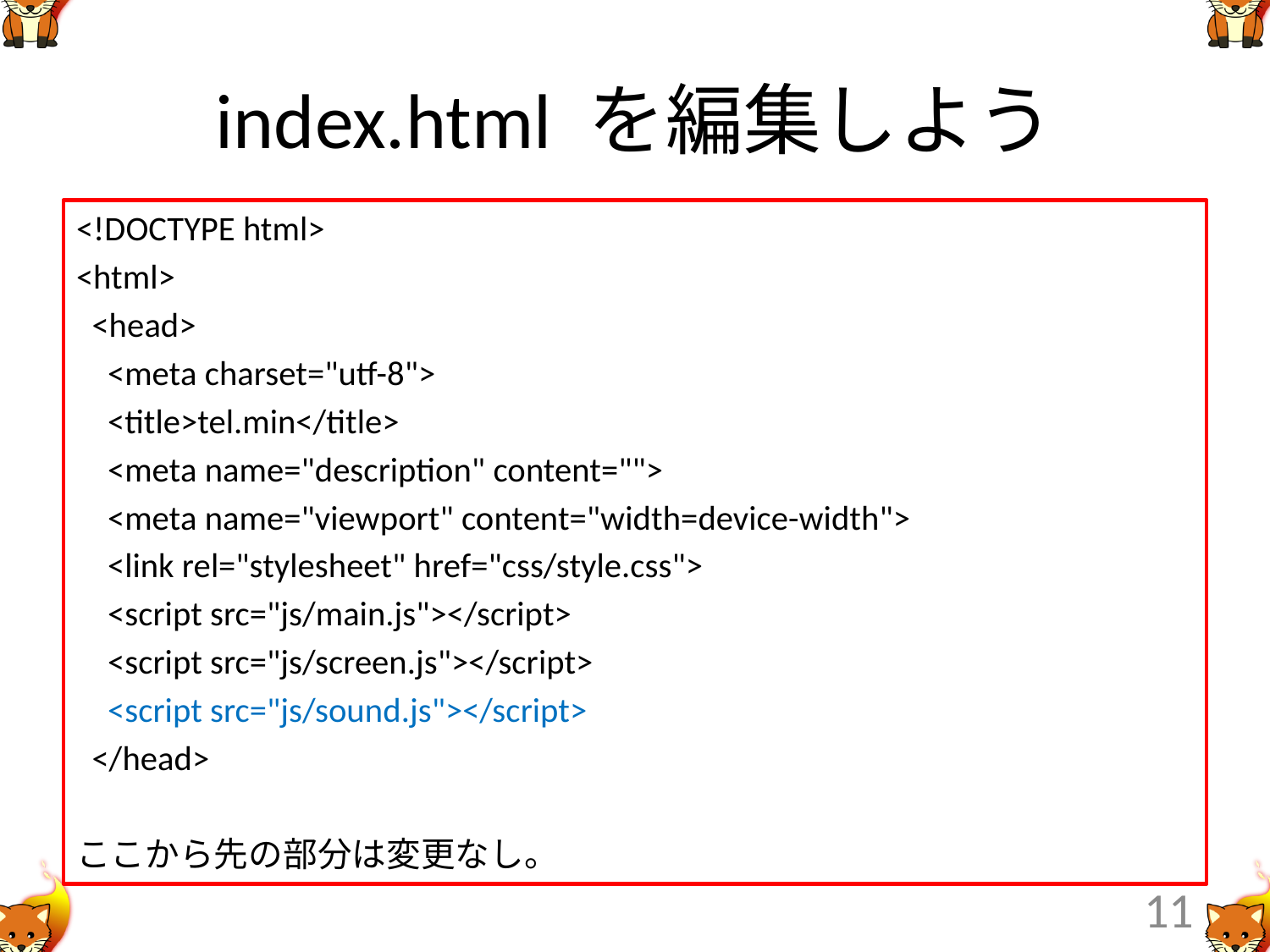

# index.html を編集しよう
<!DOCTYPE html>
<html>
  <head>
    <meta charset="utf-8">
    <title>tel.min</title>
    <meta name="description" content="">
    <meta name="viewport" content="width=device-width">
    <link rel="stylesheet" href="css/style.css">
    <script src="js/main.js"></script>
    <script src="js/screen.js"></script>
    <script src="js/sound.js"></script>
  </head>

ここから先の部分は変更なし。

11